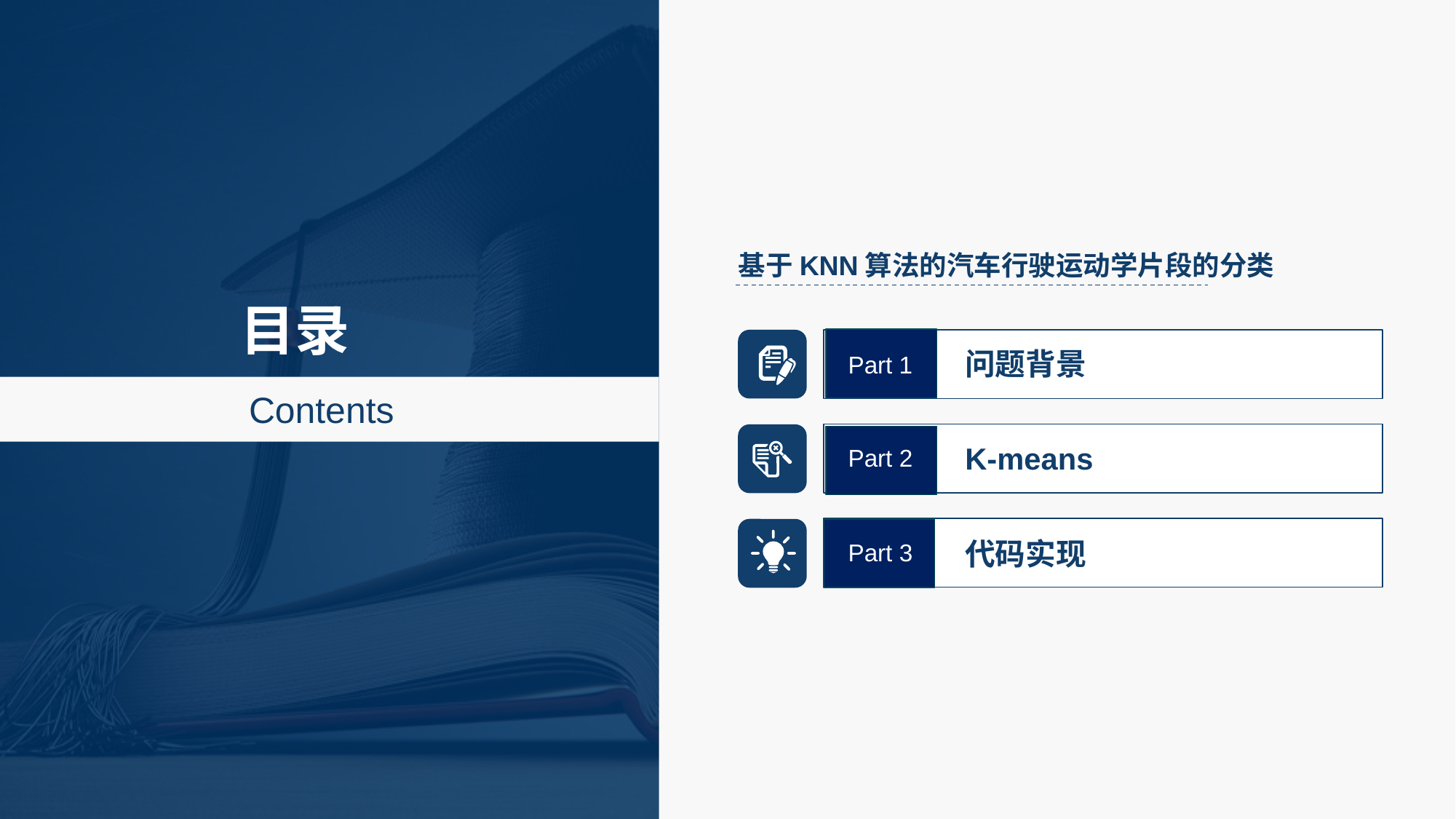

基于KNN算法的汽车行驶运动学片段的分类
目录

问题背景
Part 1

Contents

K-means
Part 2

代码实现
Part 3